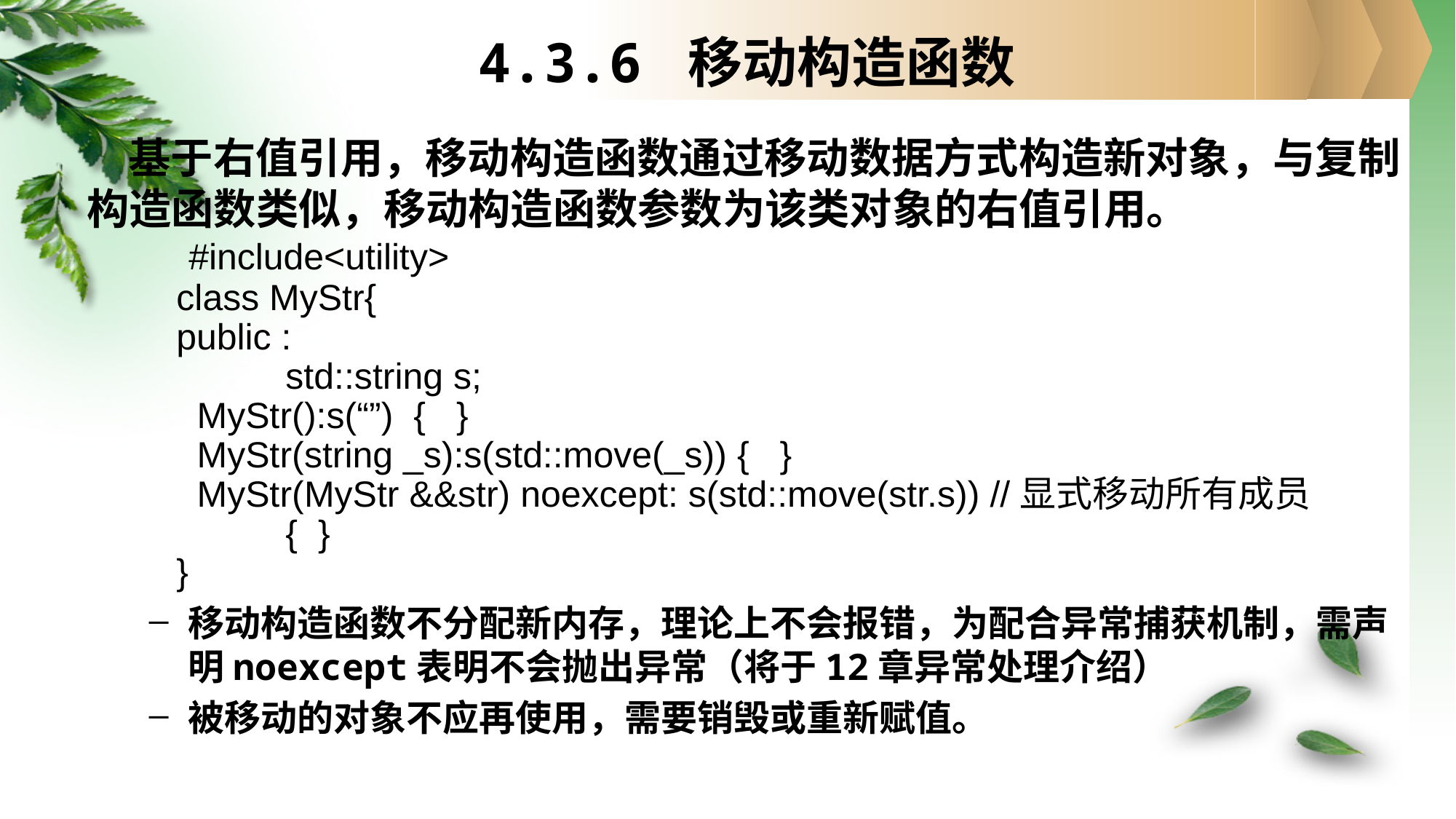

# 4.3.6 移动构造函数
基于右值引用，移动构造函数通过移动数据方式构造新对象，与复制构造函数类似，移动构造函数参数为该类对象的右值引用。
    #include<utility>
class MyStr{
public :
	std::string s;
  MyStr():s(“”)  {   }
  MyStr(string _s):s(std::move(_s)) {   }
  MyStr(MyStr &&str) noexcept: s(std::move(str.s)) //显式移动所有成员
	{  }
}
移动构造函数不分配新内存，理论上不会报错，为配合异常捕获机制，需声明noexcept表明不会抛出异常（将于12章异常处理介绍）
被移动的对象不应再使用，需要销毁或重新赋值。